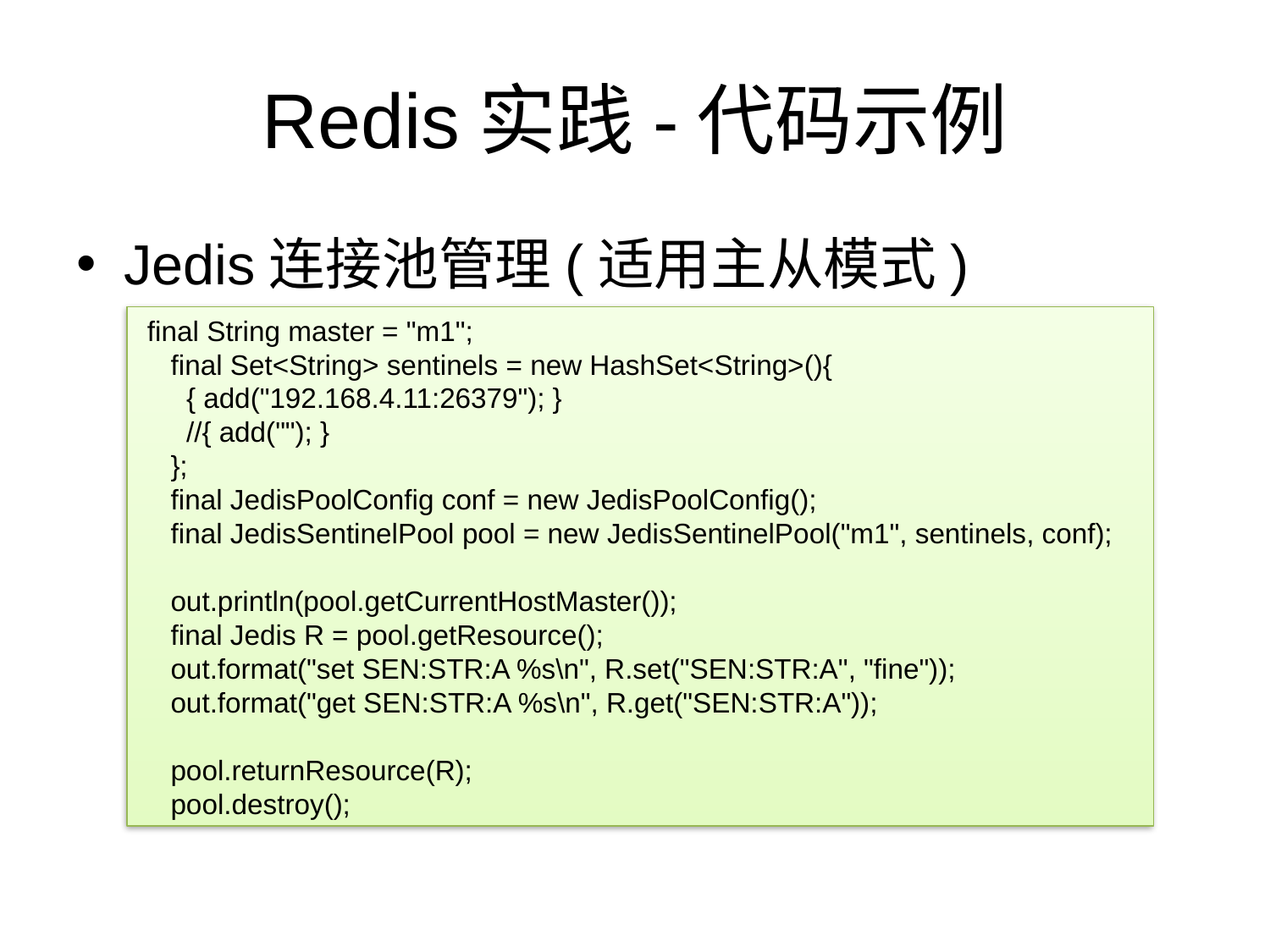

# Redis实践-代码示例
Jedis连接池管理(适用主从模式)

 final String master = "m1";
    final Set<String> sentinels = new HashSet<String>(){
      { add("192.168.4.11:26379"); }
      //{ add(""); }
    };
    final JedisPoolConfig conf = new JedisPoolConfig();
    final JedisSentinelPool pool = new JedisSentinelPool("m1", sentinels, conf);

    out.println(pool.getCurrentHostMaster());
    final Jedis R = pool.getResource();
    out.format("set SEN:STR:A %s\n", R.set("SEN:STR:A", "fine"));
    out.format("get SEN:STR:A %s\n", R.get("SEN:STR:A"));

    pool.returnResource(R);
    pool.destroy();